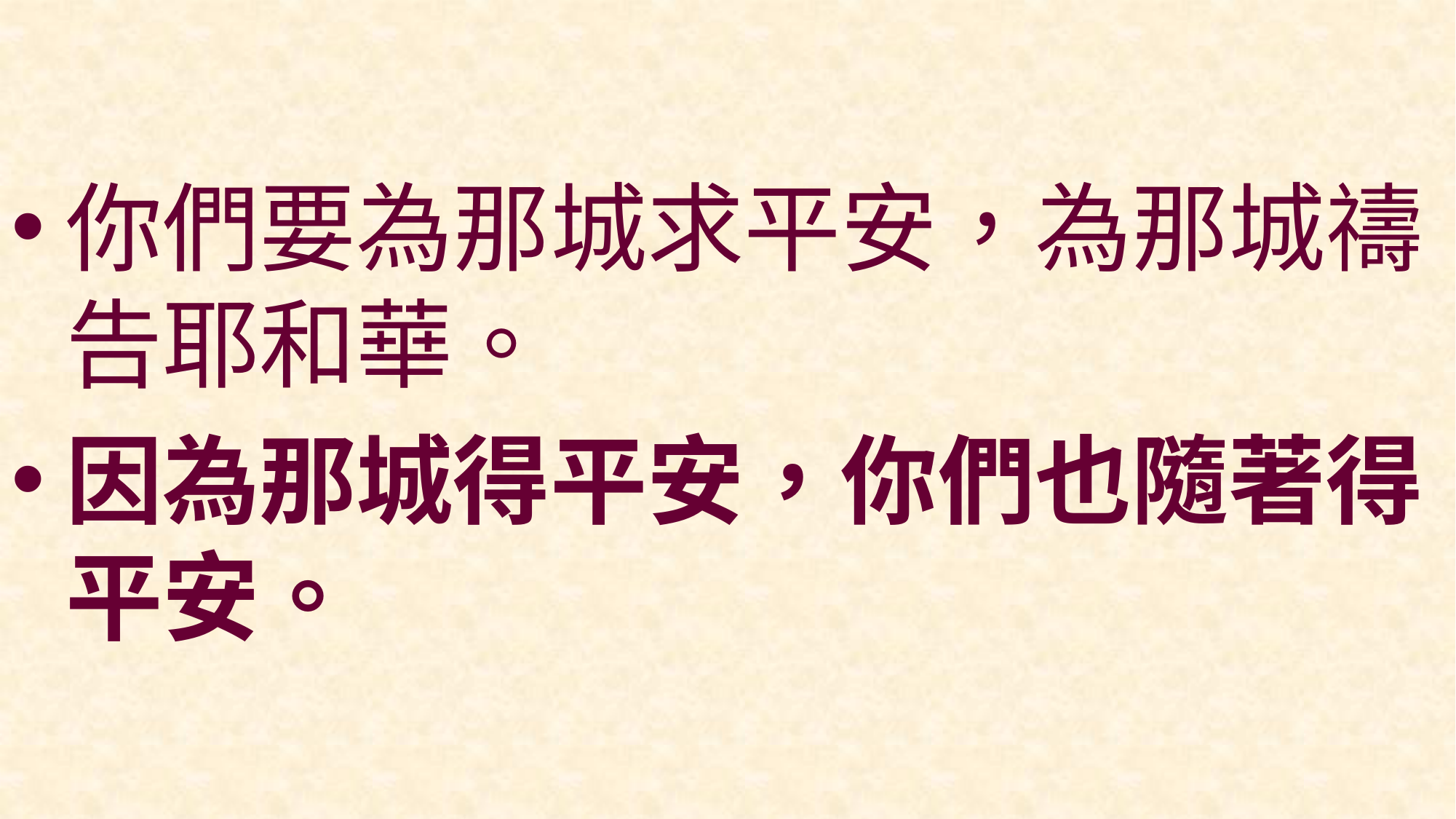

你們要為那城求平安，為那城禱告耶和華。
因為那城得平安，你們也隨著得平安。